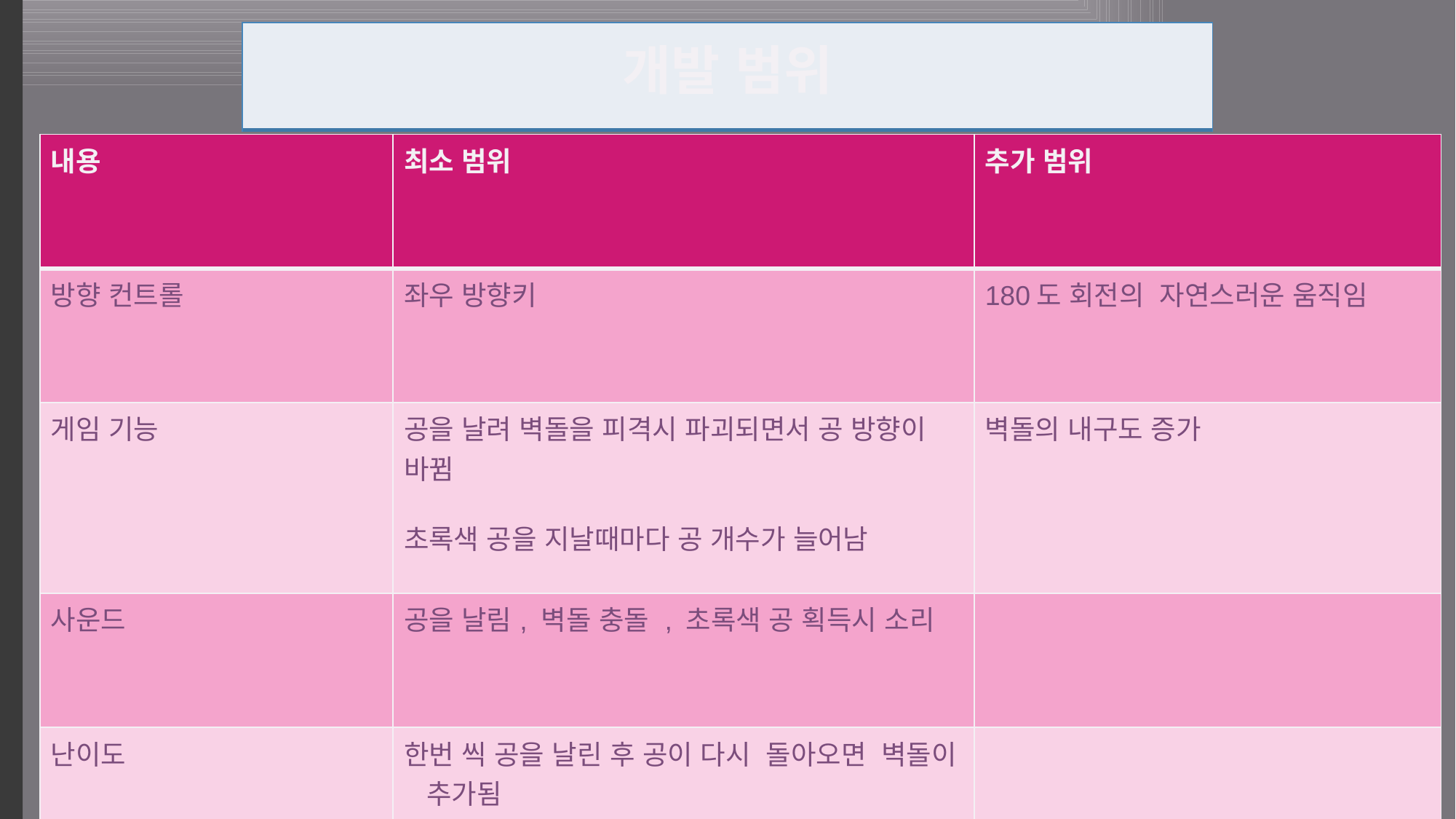

| 개발 범위 |
| --- |
| 내용 | 최소 범위 | 추가 범위 |
| --- | --- | --- |
| 방향 컨트롤 | 좌우 방향키 | 180도 회전의 자연스러운 움직임 |
| 게임 기능 | 공을 날려 벽돌을 피격시 파괴되면서 공 방향이 바뀜 초록색 공을 지날때마다 공 개수가 늘어남 | 벽돌의 내구도 증가 |
| 사운드 | 공을 날림, 벽돌 충돌 , 초록색 공 획득시 소리 |  |
| 난이도 | 한번 씩 공을 날린 후 공이 다시 돌아오면 벽돌이 추가됨 |  |